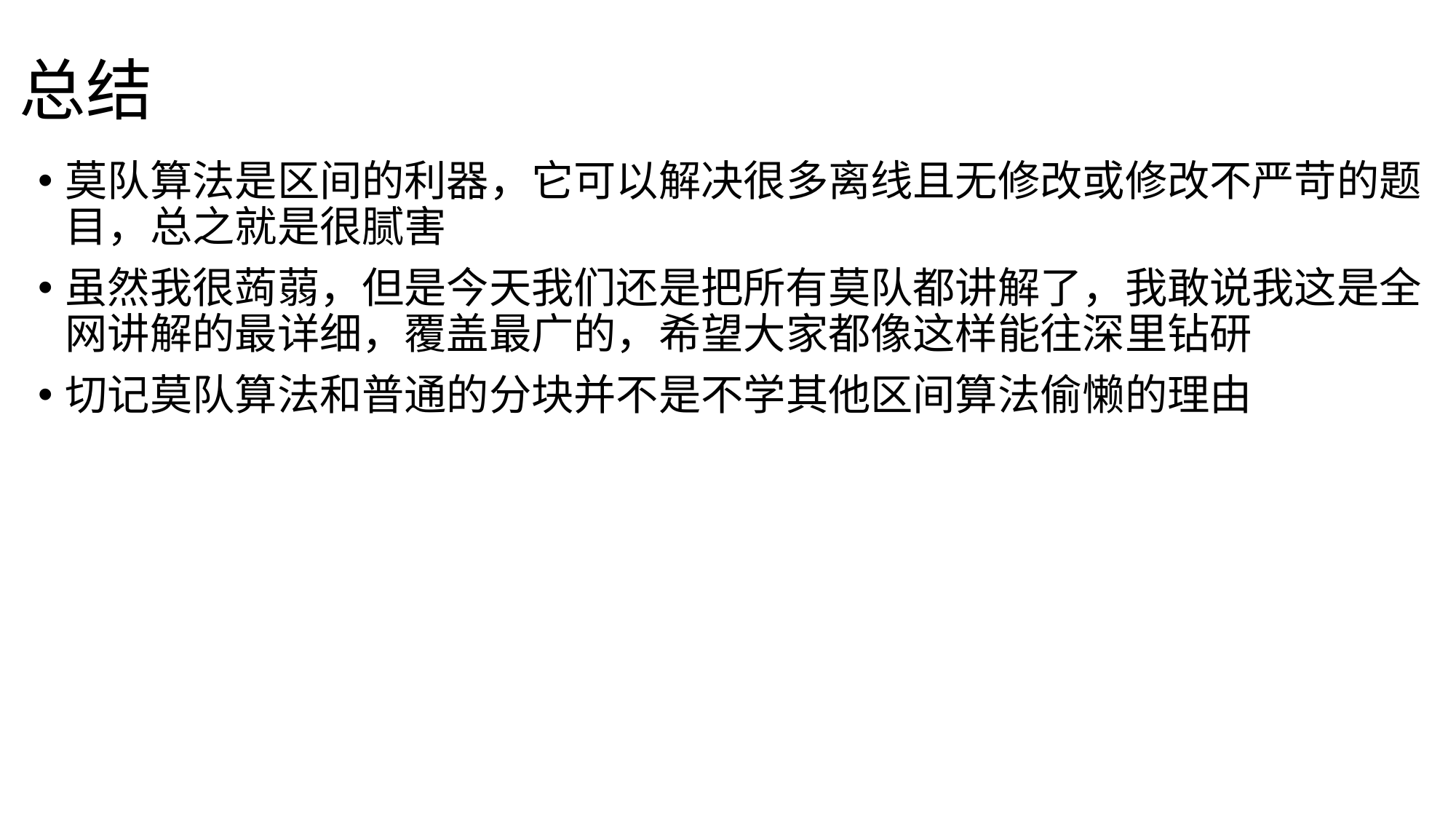

# 总结
莫队算法是区间的利器，它可以解决很多离线且无修改或修改不严苛的题目，总之就是很腻害
虽然我很蒟蒻，但是今天我们还是把所有莫队都讲解了，我敢说我这是全网讲解的最详细，覆盖最广的，希望大家都像这样能往深里钻研
切记莫队算法和普通的分块并不是不学其他区间算法偷懒的理由